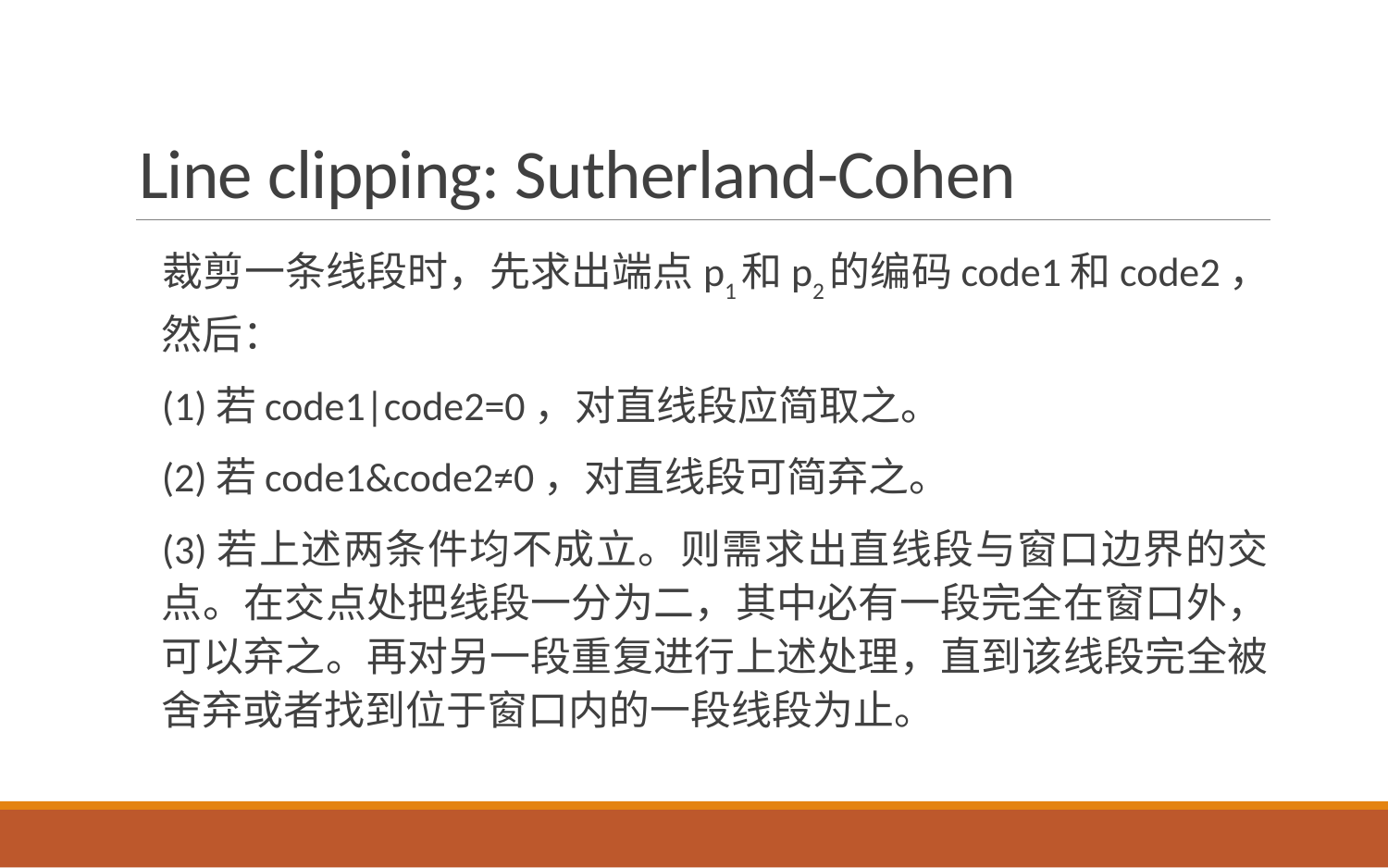

# Line clipping: Sutherland-Cohen
		裁剪一条线段时，先求出端点p1和p2的编码code1和code2，然后：
	(1)若code1|code2=0，对直线段应简取之。
	(2)若code1&code2≠0，对直线段可简弃之。
	(3)若上述两条件均不成立。则需求出直线段与窗口边界的交点。在交点处把线段一分为二，其中必有一段完全在窗口外，可以弃之。再对另一段重复进行上述处理，直到该线段完全被舍弃或者找到位于窗口内的一段线段为止。